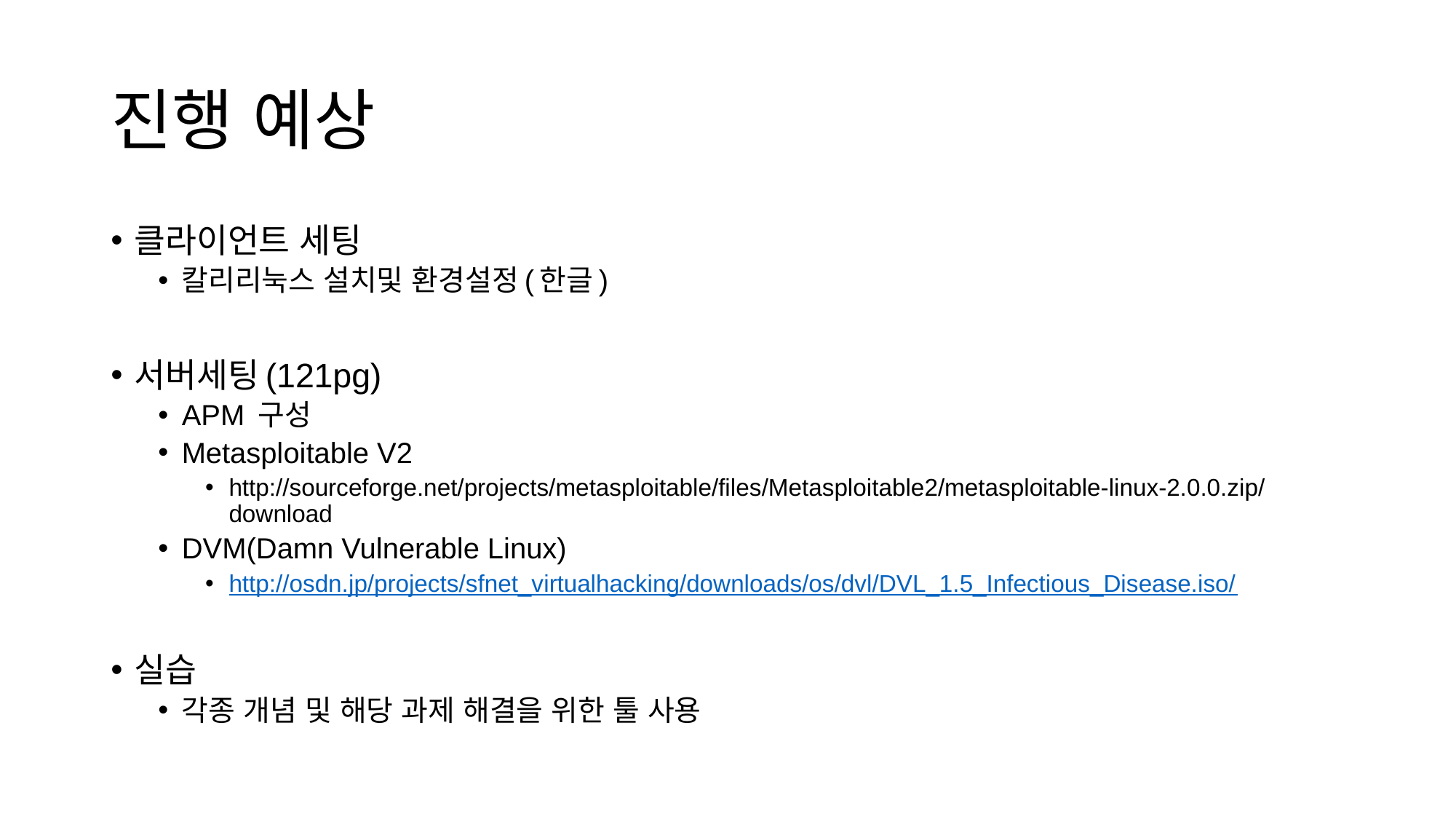

# 진행 예상
클라이언트 세팅
칼리리눅스 설치및 환경설정(한글)

서버세팅(121pg)
APM 구성
Metasploitable V2
http://sourceforge.net/projects/metasploitable/files/Metasploitable2/metasploitable-linux-2.0.0.zip/download
DVM(Damn Vulnerable Linux)
http://osdn.jp/projects/sfnet_virtualhacking/downloads/os/dvl/DVL_1.5_Infectious_Disease.iso/

실습
각종 개념 및 해당 과제 해결을 위한 툴 사용